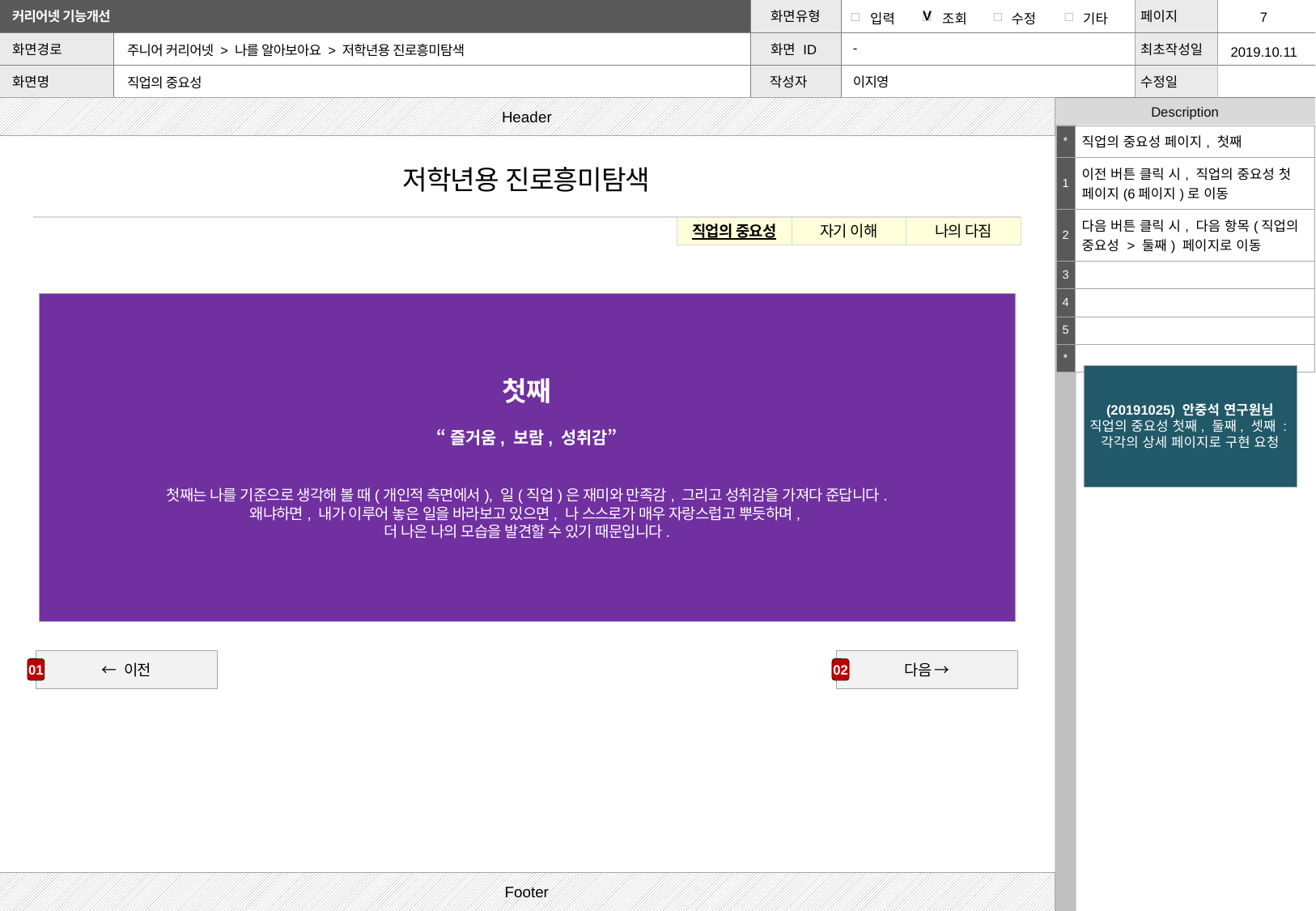

|  |  | V |  |  |  |  |  |
| --- | --- | --- | --- | --- | --- | --- | --- |
2019.10.11
주니어 커리어넷 > 나를 알아보아요 > 저학년용 진로흥미탐색
-
이지영
직업의 중요성

Header
| \* | 직업의 중요성 페이지, 첫째 |
| --- | --- |
| 1 | 이전 버튼 클릭 시, 직업의 중요성 첫 페이지(6페이지)로 이동 |
| 2 | 다음 버튼 클릭 시, 다음 항목(직업의 중요성 > 둘째) 페이지로 이동 |
| 3 |  |
| 4 |  |
| 5 |  |
| \* |  |
저학년용 진로흥미탐색
직업의 중요성
자기 이해
나의 다짐
첫째

“즐거움, 보람, 성취감”

첫째는 나를 기준으로 생각해 볼 때(개인적 측면에서), 일(직업)은 재미와 만족감, 그리고 성취감을 가져다 준답니다.
왜냐하면, 내가 이루어 놓은 일을 바라보고 있으면, 나 스스로가 매우 자랑스럽고 뿌듯하며,
더 나은 나의 모습을 발견할 수 있기 때문입니다.
(20191025) 안중석 연구원님
직업의 중요성 첫째, 둘째, 셋째 :
각각의 상세 페이지로 구현 요청
← 이전
다음 →
01
02
Footer